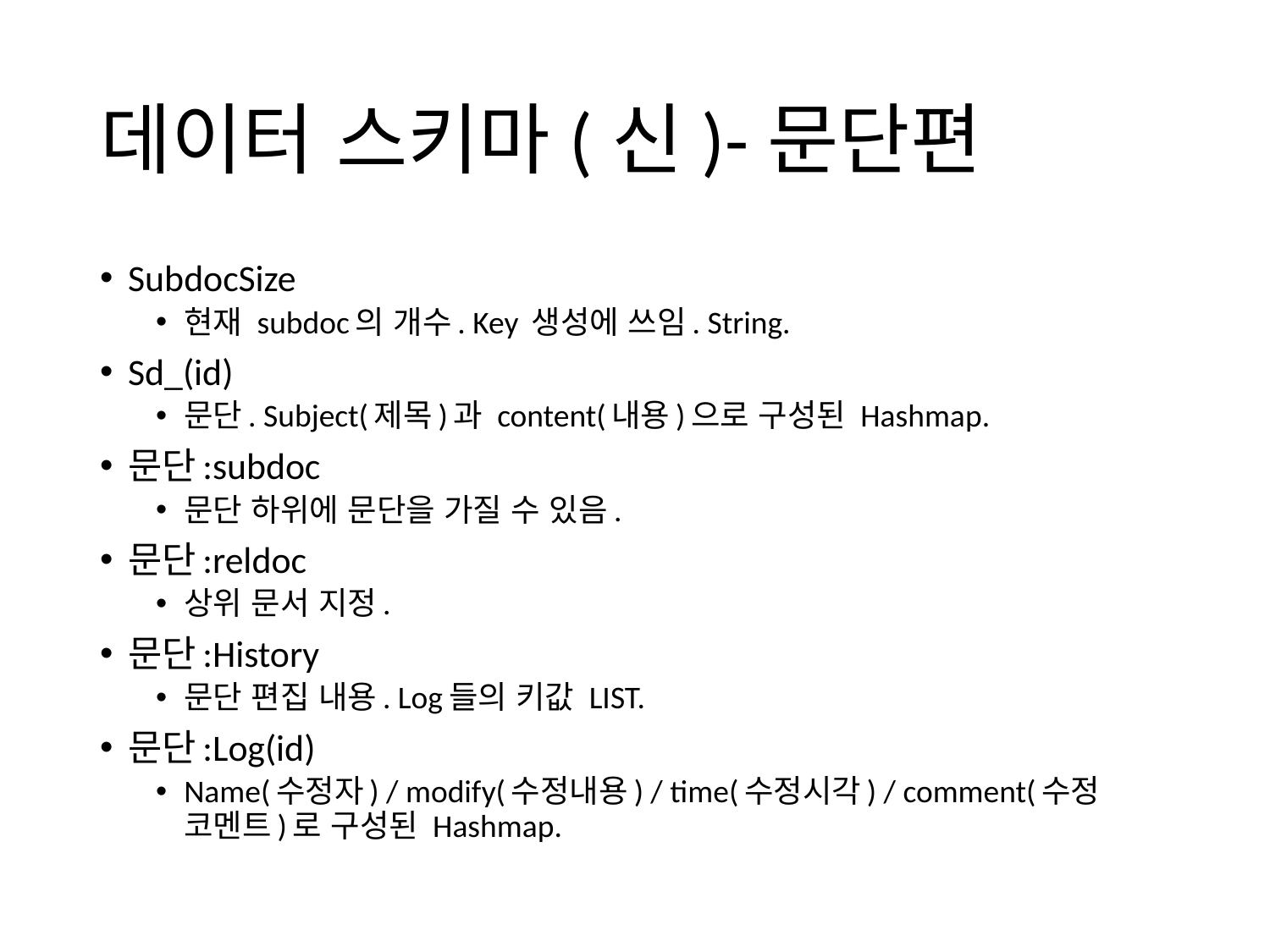

# 데이터 스키마(신)-문단편
SubdocSize
현재 subdoc의 개수. Key 생성에 쓰임. String.
Sd_(id)
문단. Subject(제목)과 content(내용)으로 구성된 Hashmap.
문단:subdoc
문단 하위에 문단을 가질 수 있음.
문단:reldoc
상위 문서 지정.
문단:History
문단 편집 내용. Log들의 키값 LIST.
문단:Log(id)
Name(수정자) / modify(수정내용) / time(수정시각) / comment(수정 코멘트)로 구성된 Hashmap.